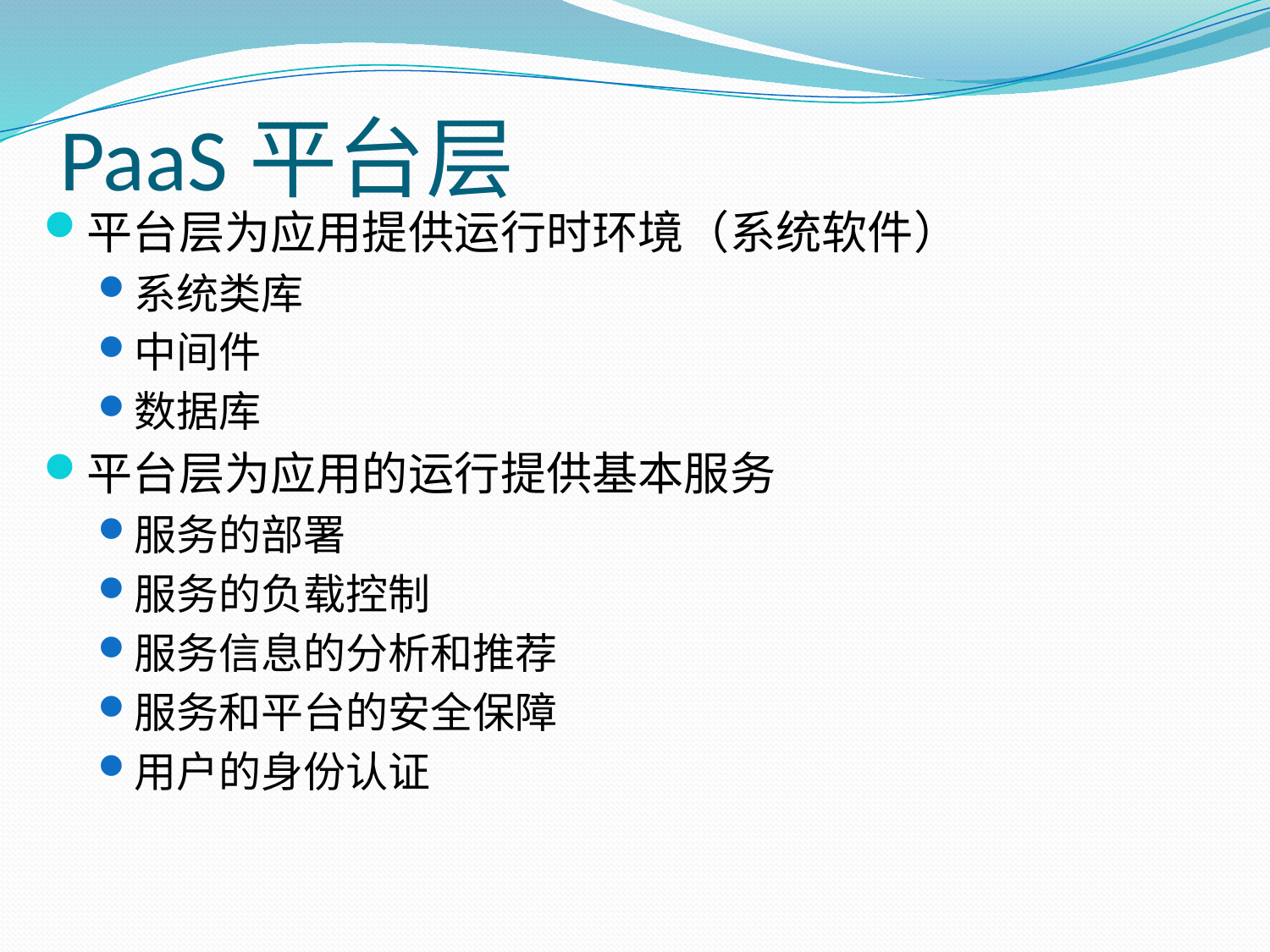

# PaaS平台层
平台层为应用提供运行时环境（系统软件）
系统类库
中间件
数据库
平台层为应用的运行提供基本服务
服务的部署
服务的负载控制
服务信息的分析和推荐
服务和平台的安全保障
用户的身份认证